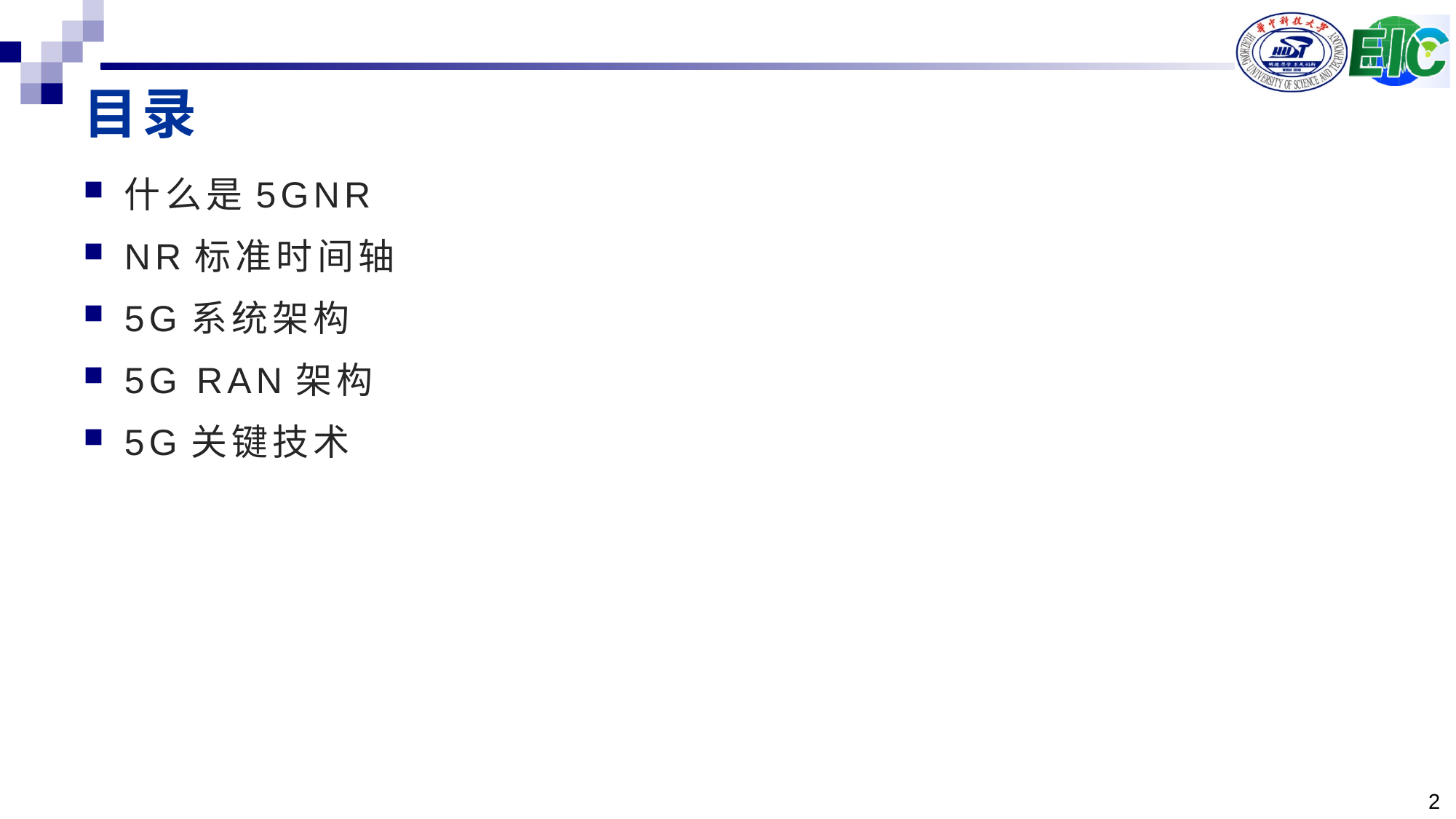

# 目录
什么是5GNR
NR标准时间轴
5G系统架构
5G RAN架构
5G关键技术
2